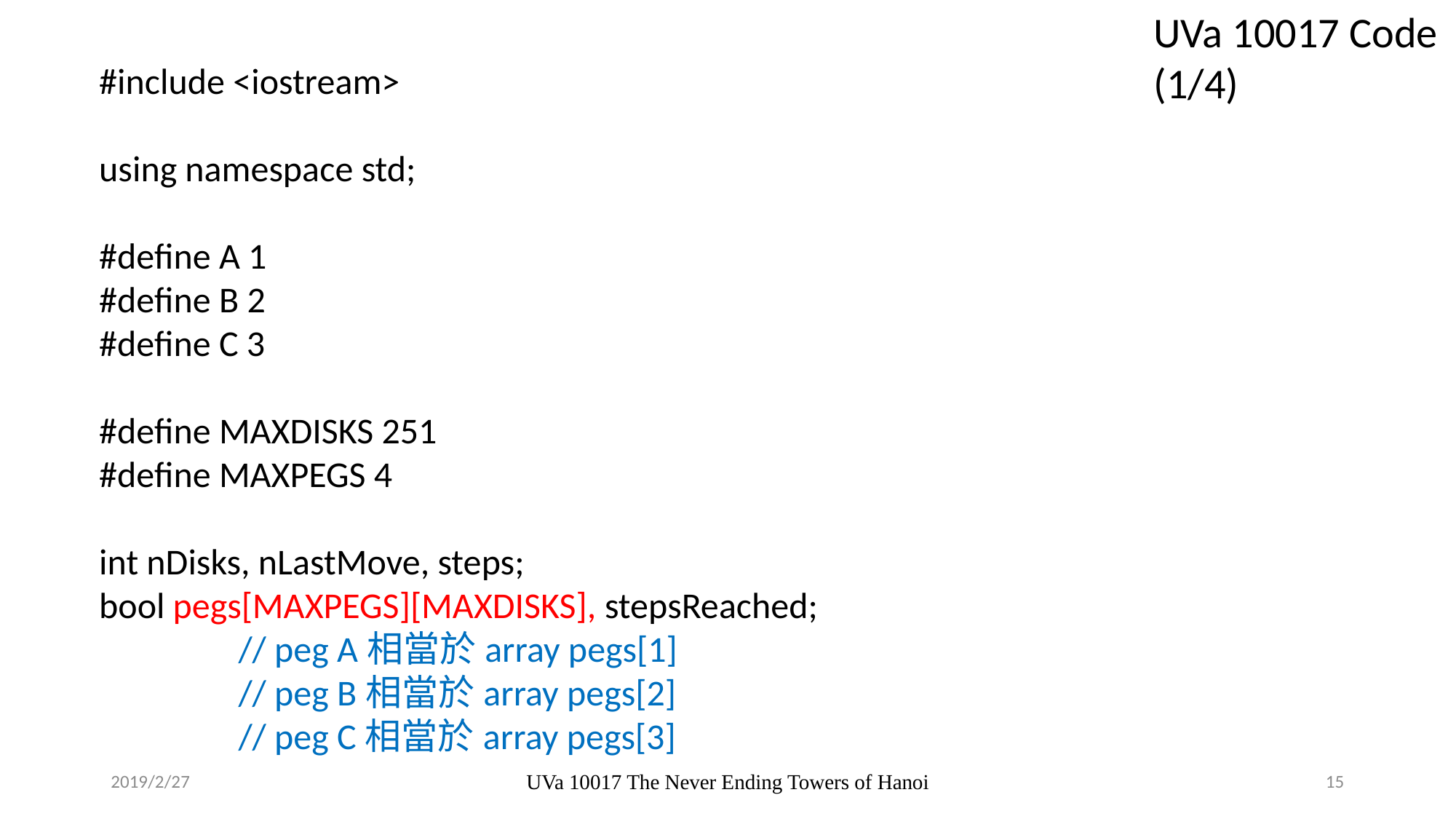

UVa 10017 Code (1/4)
#include <iostream>

using namespace std;

#define A 1
#define B 2
#define C 3

#define MAXDISKS 251
#define MAXPEGS 4

int nDisks, nLastMove, steps;
bool pegs[MAXPEGS][MAXDISKS], stepsReached;
                 // peg A相當於array pegs[1]
                 // peg B相當於array pegs[2]
                 // peg C相當於array pegs[3]

2019/2/27
UVa 10017 The Never Ending Towers of Hanoi
15